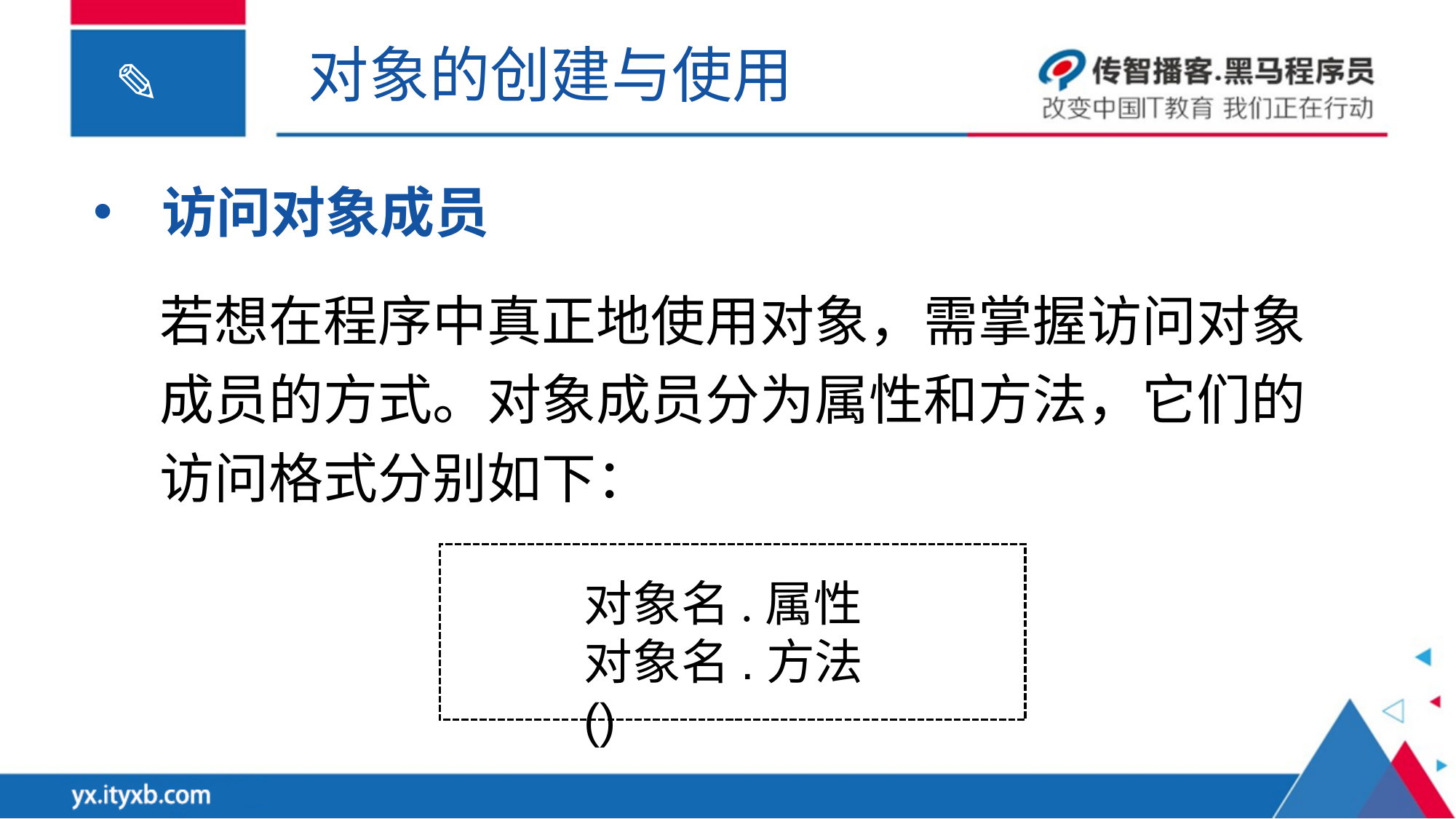

对象的创建与使用
访问对象成员
若想在程序中真正地使用对象，需掌握访问对象成员的方式。对象成员分为属性和方法，它们的访问格式分别如下：

对象名.属性
对象名.方法()